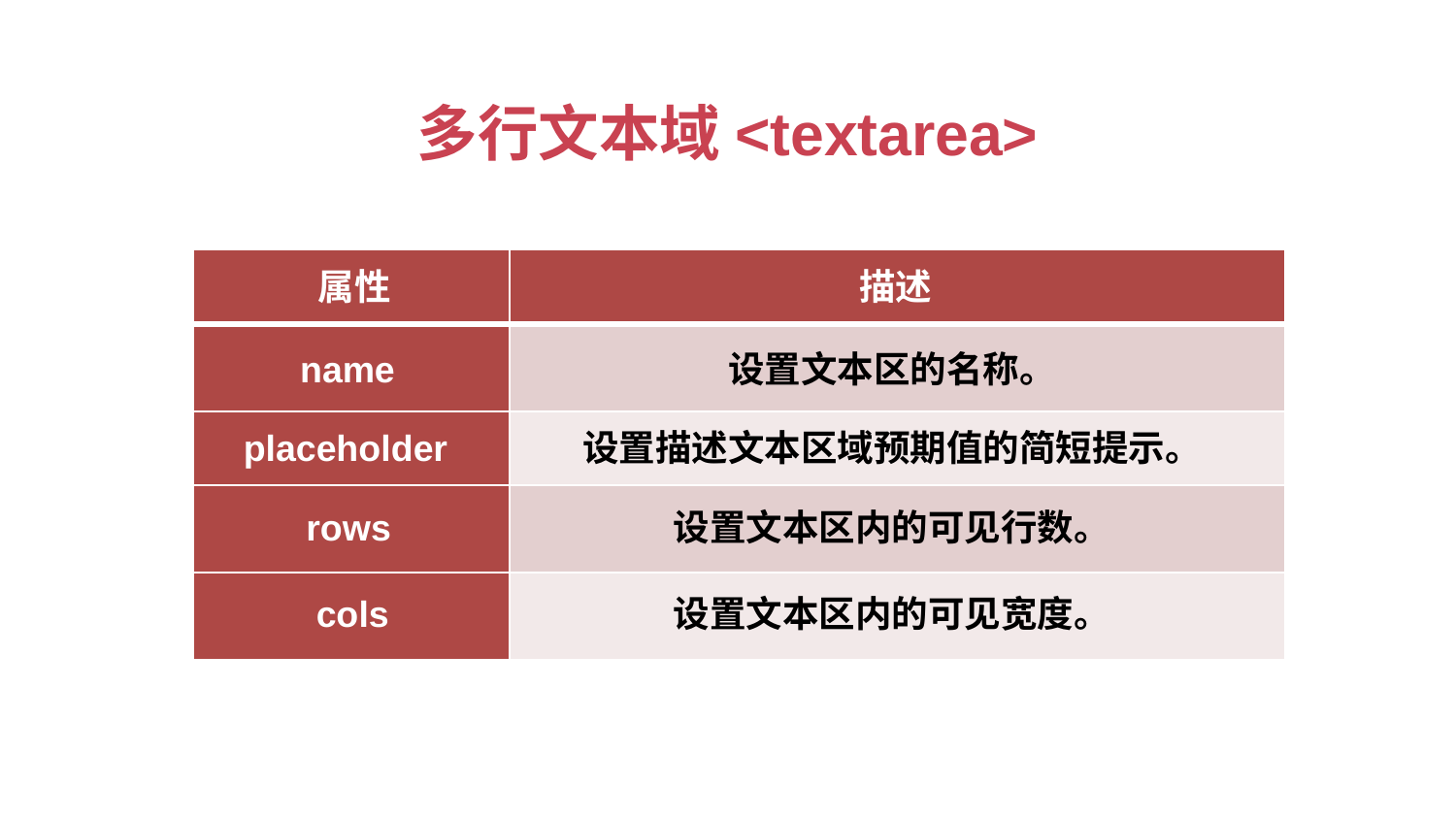

多行文本域<textarea>

				属性

	name

placeholder

		rows

			cols
			描述

		设置文本区的名称。

设置描述文本区域预期值的简短提示。

	设置文本区内的可见行数。

	设置文本区内的可见宽度。